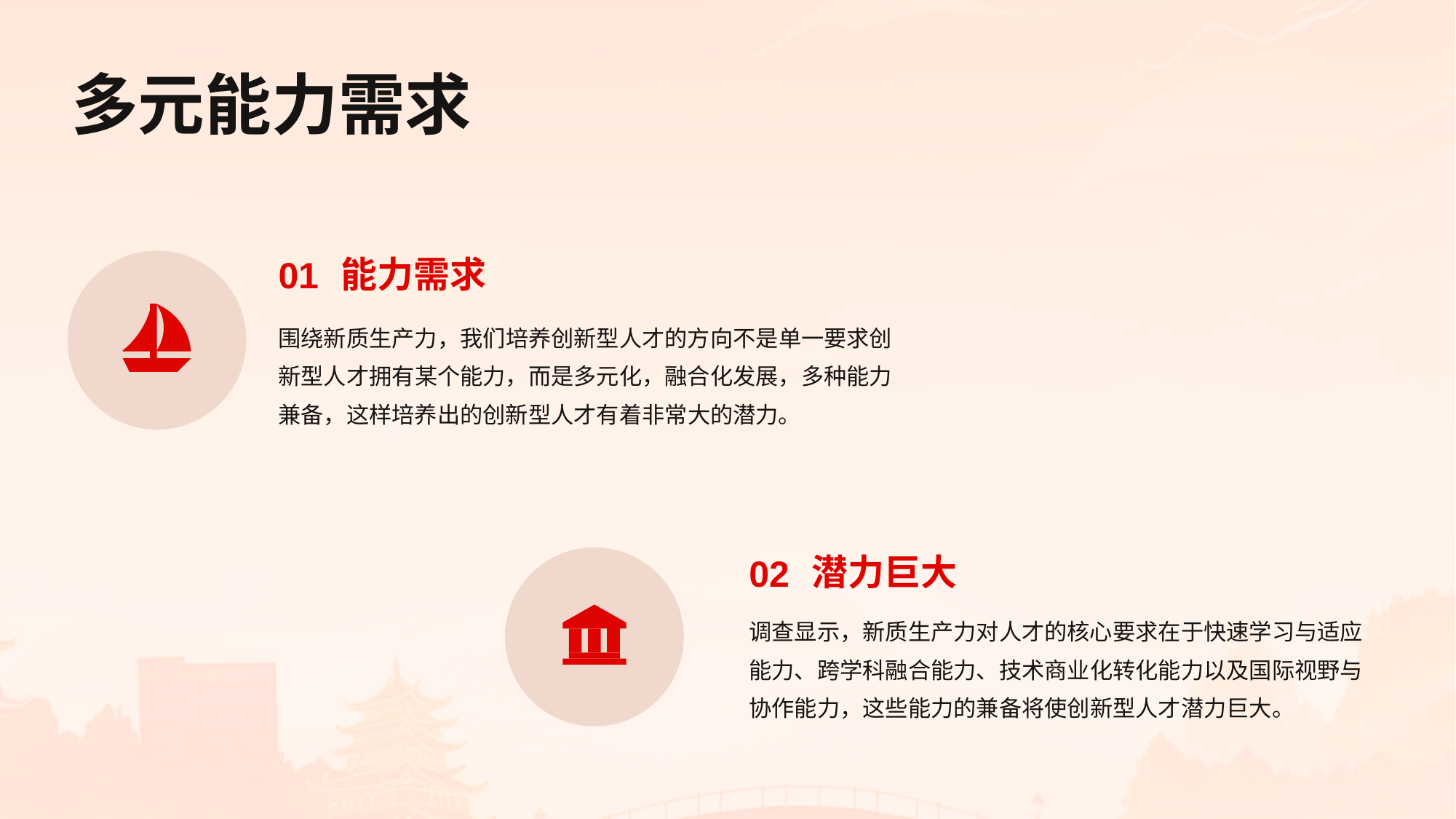

多元能力需求
01
能力需求

围绕新质生产力，我们培养创新型人才的方向不是单一要求创新型人才拥有某个能力，而是多元化，融合化发展，多种能力兼备，这样培养出的创新型人才有着非常大的潜力。
02
潜力巨大

调查显示，新质生产力对人才的核心要求在于快速学习与适应能力、跨学科融合能力、技术商业化转化能力以及国际视野与协作能力，这些能力的兼备将使创新型人才潜力巨大。